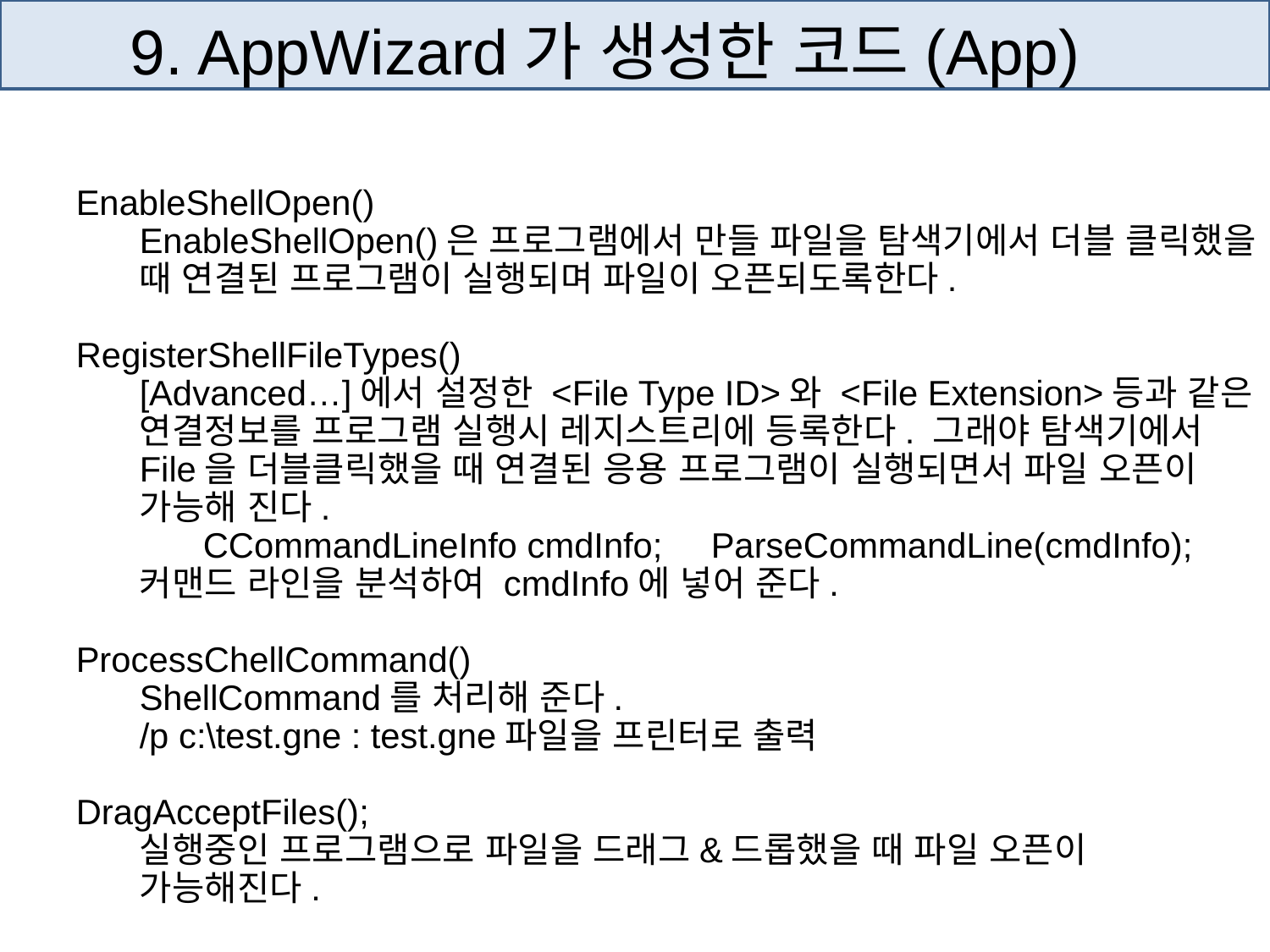

# 9. AppWizard가 생성한 코드(App)
EnableShellOpen()
EnableShellOpen()은 프로그램에서 만들 파일을 탐색기에서 더블 클릭했을 때 연결된 프로그램이 실행되며 파일이 오픈되도록한다.

RegisterShellFileTypes()
[Advanced…]에서 설정한 <File Type ID>와 <File Extension>등과 같은 연결정보를 프로그램 실행시 레지스트리에 등록한다. 그래야 탐색기에서 File을 더블클릭했을 때 연결된 응용 프로그램이 실행되면서 파일 오픈이 가능해 진다.
	CCommandLineInfo cmdInfo; 	ParseCommandLine(cmdInfo);
커맨드 라인을 분석하여 cmdInfo에 넣어 준다.

ProcessChellCommand()
ShellCommand를 처리해 준다.
/p c:\test.gne : test.gne파일을 프린터로 출력

DragAcceptFiles();
실행중인 프로그램으로 파일을 드래그&드롭했을 때 파일 오픈이 가능해진다.